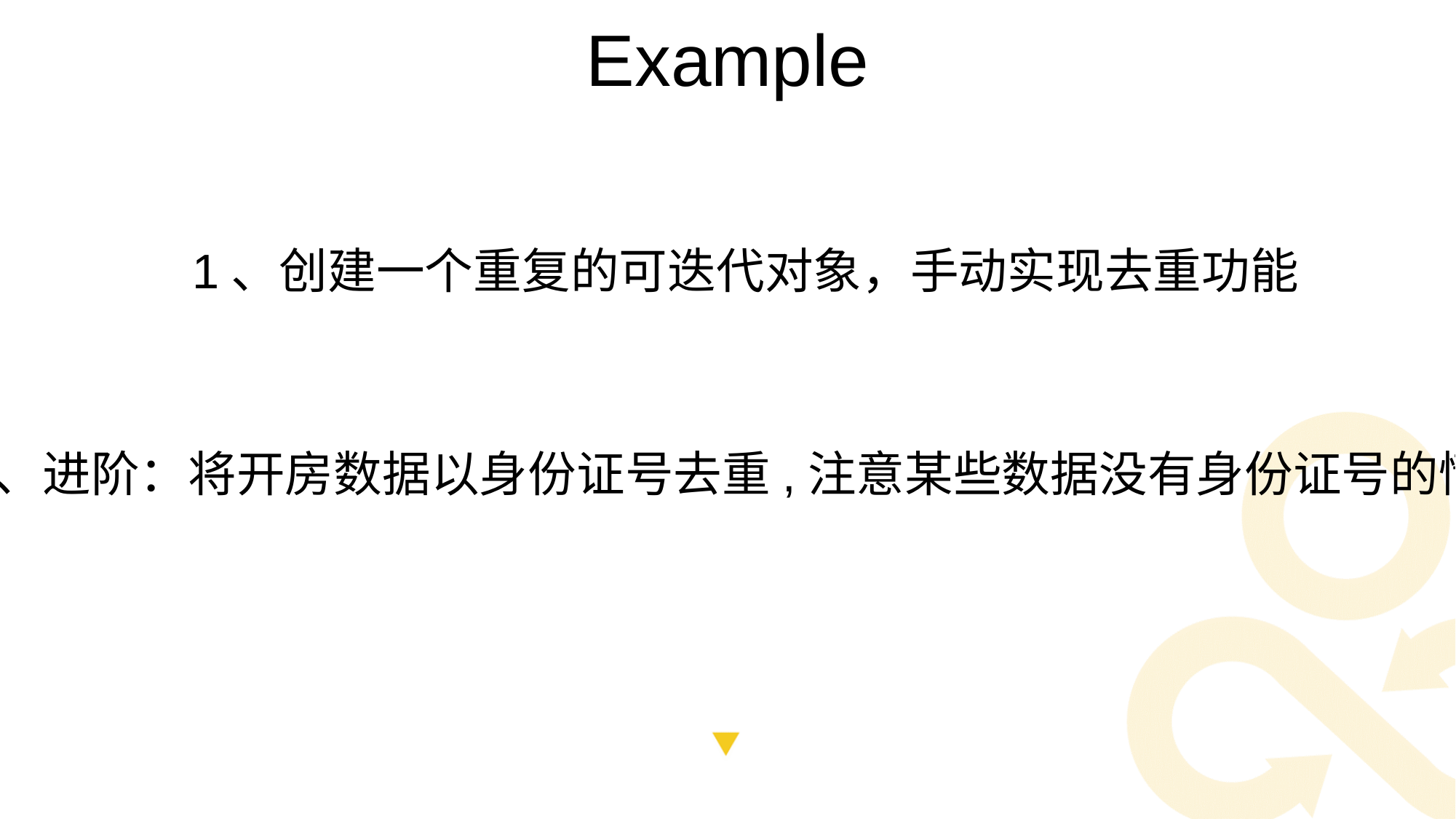

Example
1、创建一个重复的可迭代对象，手动实现去重功能
2、进阶：将开房数据以身份证号去重,注意某些数据没有身份证号的情况